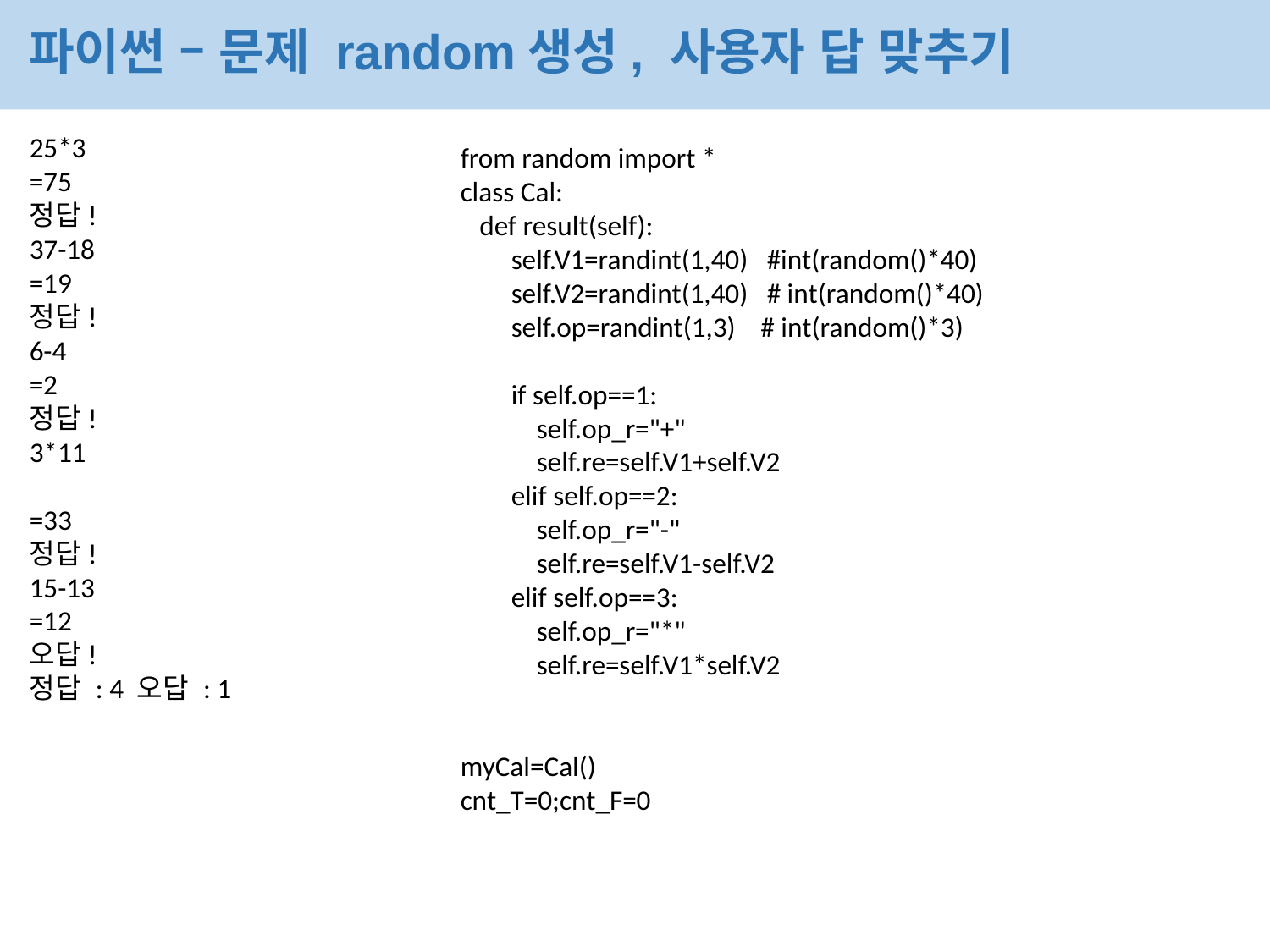

파이썬 – 문제 random생성, 사용자 답 맞추기
25*3
=75
정답!
37-18
=19
정답!
6-4
=2
정답!
3*11

=33
정답!
15-13
=12
오답!
정답 : 4 오답 : 1
from random import *
class Cal:
   def result(self):
        self.V1=randint(1,40)   #int(random()*40)
        self.V2=randint(1,40)   # int(random()*40)
        self.op=randint(1,3)    # int(random()*3)

        if self.op==1:
            self.op_r="+"
            self.re=self.V1+self.V2
        elif self.op==2:
            self.op_r="-"
            self.re=self.V1-self.V2
        elif self.op==3:
            self.op_r="*"
            self.re=self.V1*self.V2

myCal=Cal()
cnt_T=0;cnt_F=0

for i in range(5):
    myCal.result()

    print("===========문제",i+1,"===========")

    print(myCal.V1,myCal.op_r,myCal.V2)
    dab=input("답입력=>")

    if myCal.re==dab:
          print("정답")
          cnt_T+=1
    else:
          print("오답")
          cnt_F-=1
    print()

print("==============================")
print("전체",i,"문제중 정답",cnt_T)
print("전체",i,"문제중 오답",cnt_F)
print("정답비율",cnt_T/(i+1)*100)
print("오답비율",cnt_F/(i+1)*100)